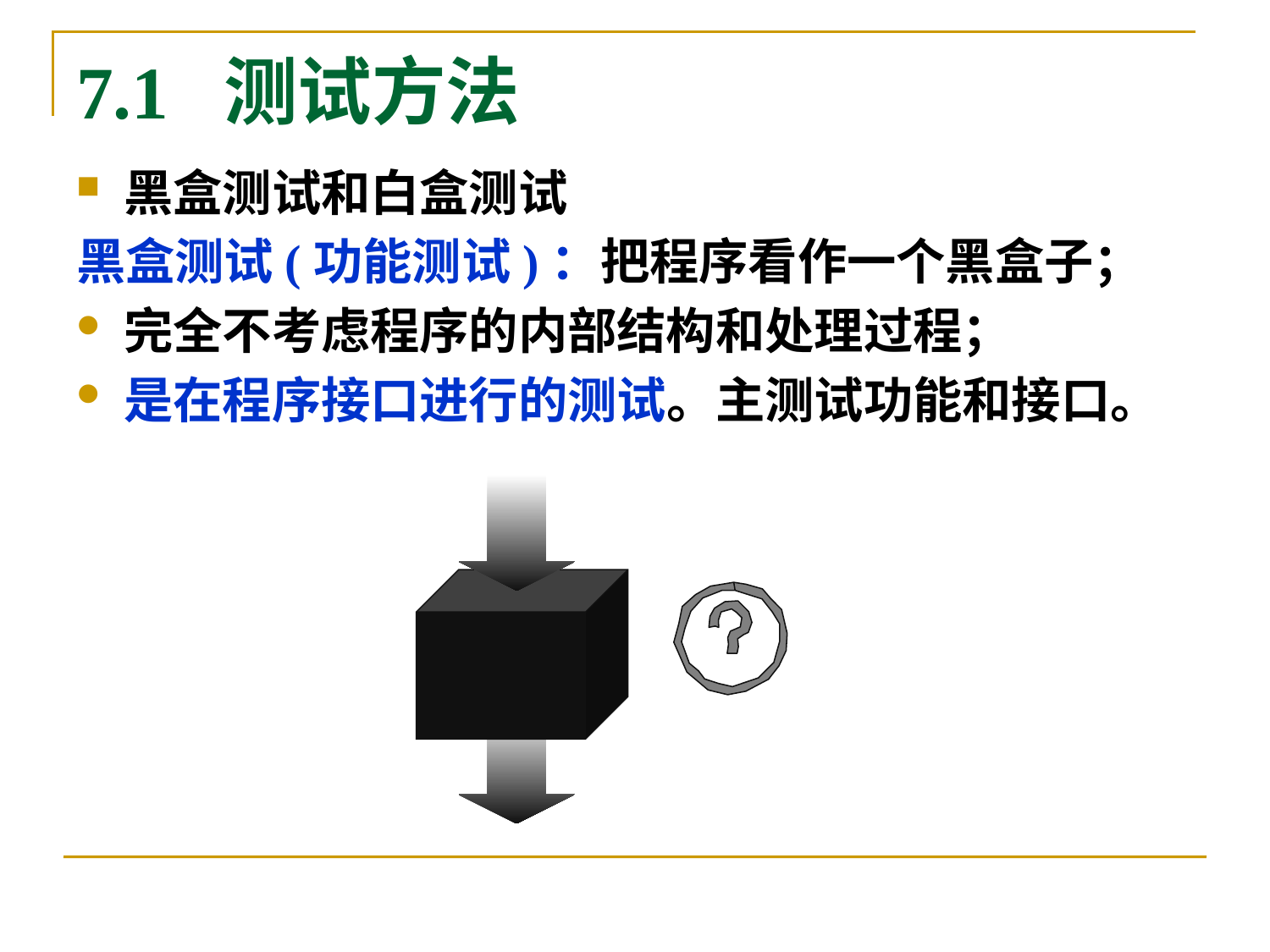

# 7.1  测试方法
黑盒测试和白盒测试
黑盒测试(功能测试)：把程序看作一个黑盒子；
完全不考虑程序的内部结构和处理过程；
是在程序接口进行的测试。主测试功能和接口。